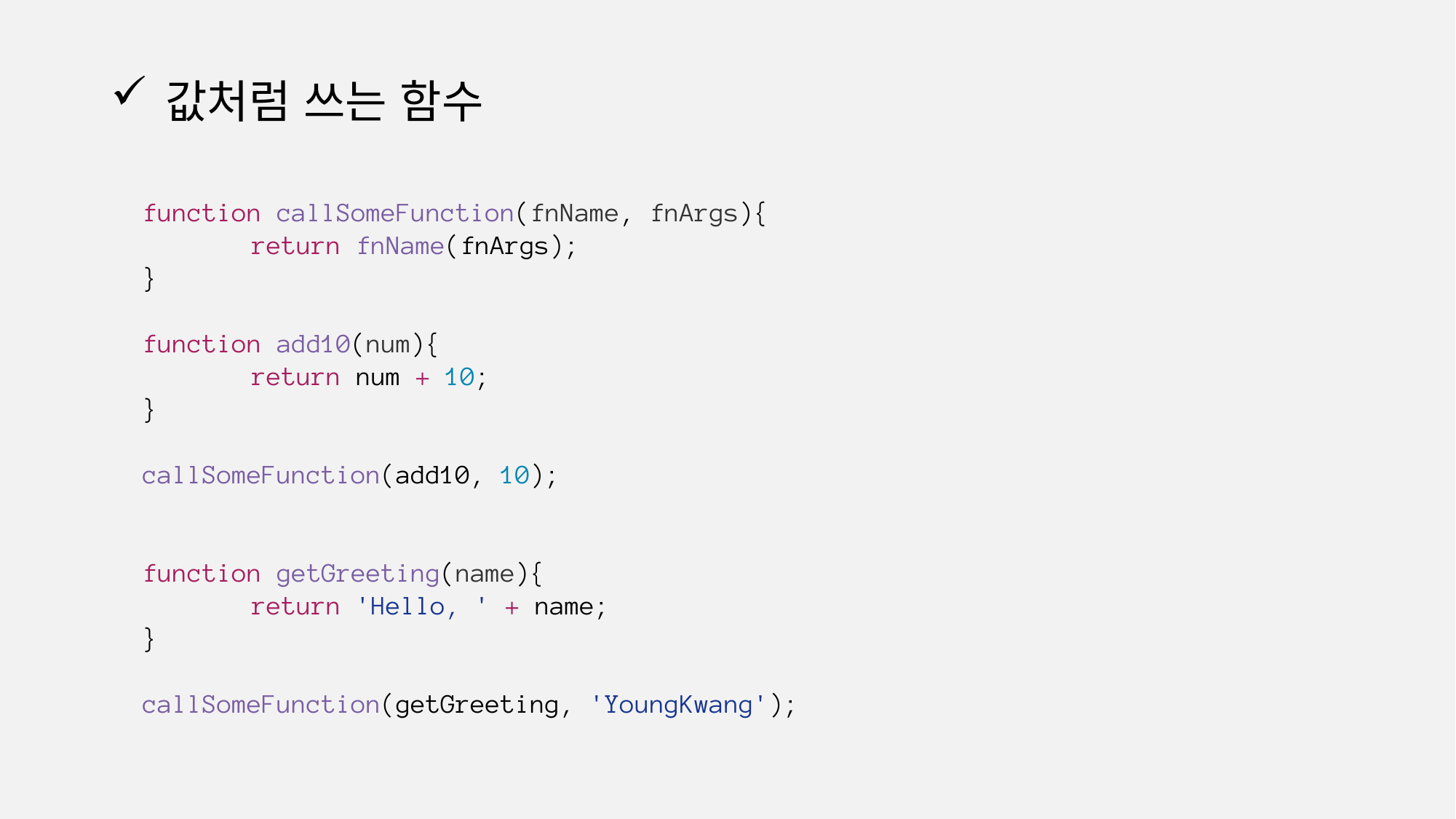

# 값처럼 쓰는 함수
function callSomeFunction(fnName, fnArgs){
	return fnName(fnArgs);
}

function add10(num){
	return num + 10;
}

callSomeFunction(add10, 10);

function getGreeting(name){
	return 'Hello, ' + name;
}

callSomeFunction(getGreeting, 'YoungKwang');